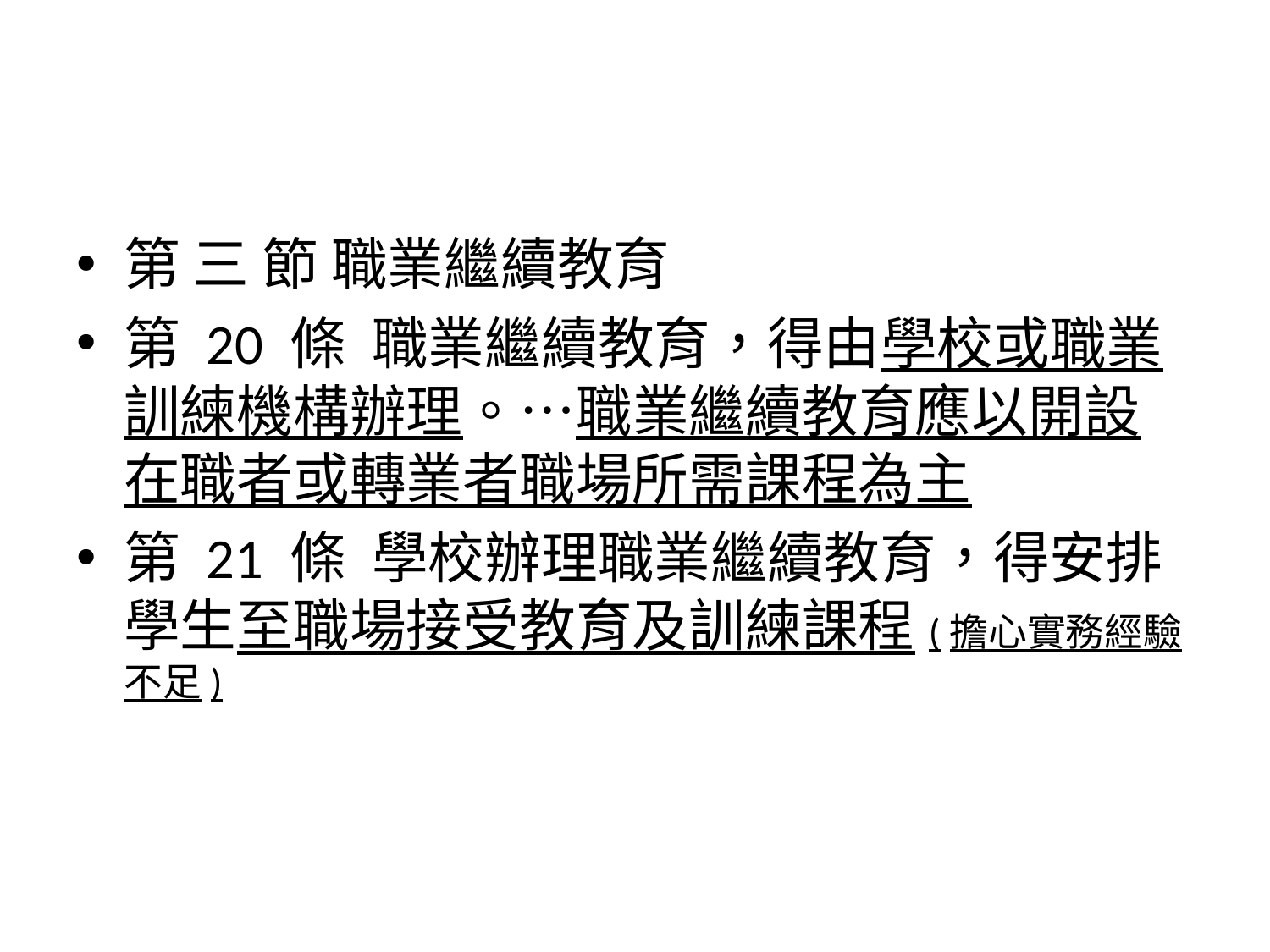

#
第 三 節 職業繼續教育
第 20 條  職業繼續教育，得由學校或職業訓練機構辦理。…職業繼續教育應以開設在職者或轉業者職場所需課程為主
第 21 條  學校辦理職業繼續教育，得安排學生至職場接受教育及訓練課程(擔心實務經驗不足)